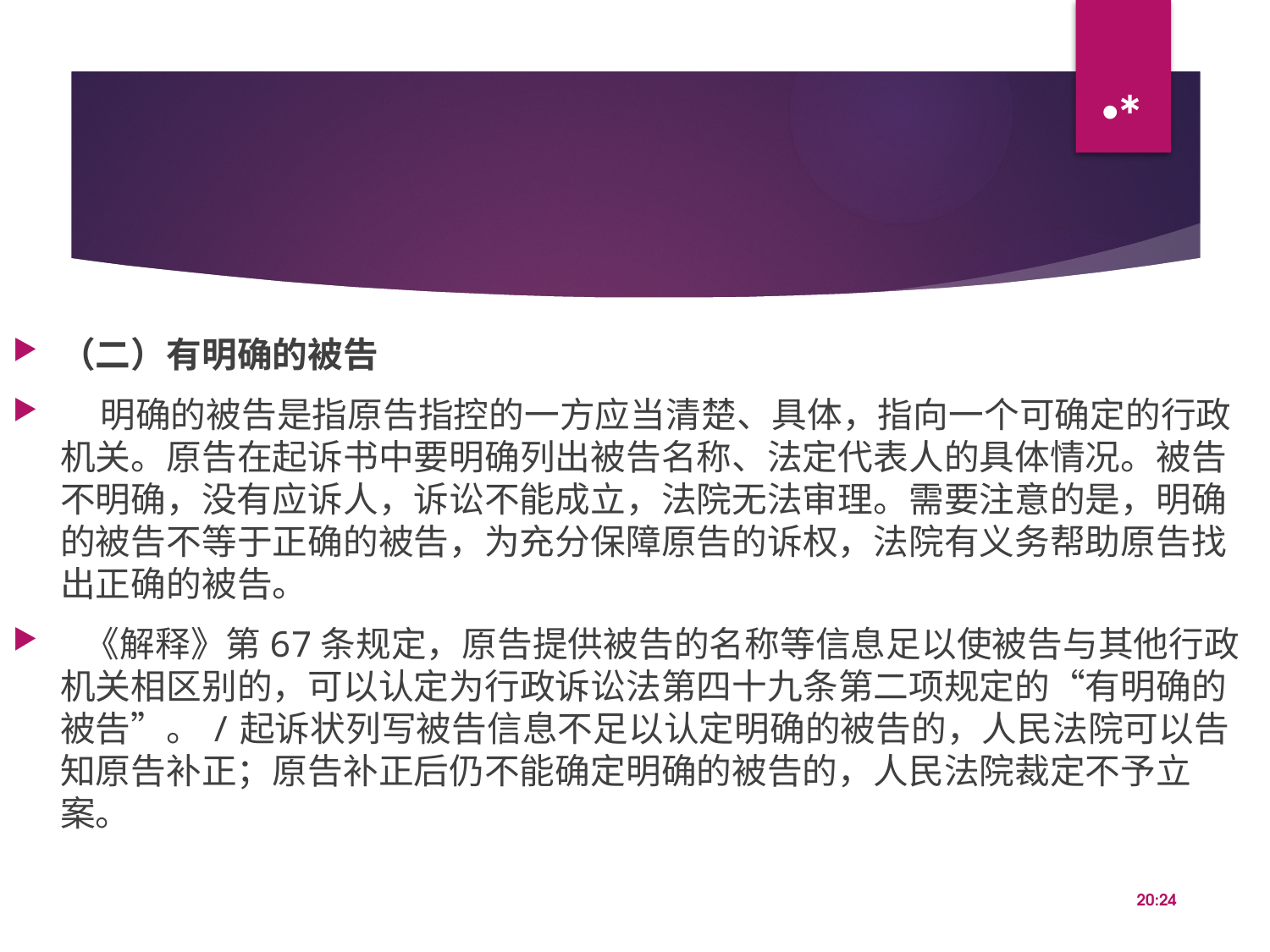

*
#
（二）有明确的被告
    明确的被告是指原告指控的一方应当清楚、具体，指向一个可确定的行政机关。原告在起诉书中要明确列出被告名称、法定代表人的具体情况。被告不明确，没有应诉人，诉讼不能成立，法院无法审理。需要注意的是，明确的被告不等于正确的被告，为充分保障原告的诉权，法院有义务帮助原告找出正确的被告。
  《解释》第67条规定，原告提供被告的名称等信息足以使被告与其他行政机关相区别的，可以认定为行政诉讼法第四十九条第二项规定的“有明确的被告”。/起诉状列写被告信息不足以认定明确的被告的，人民法院可以告知原告补正；原告补正后仍不能确定明确的被告的，人民法院裁定不予立案。

20:24